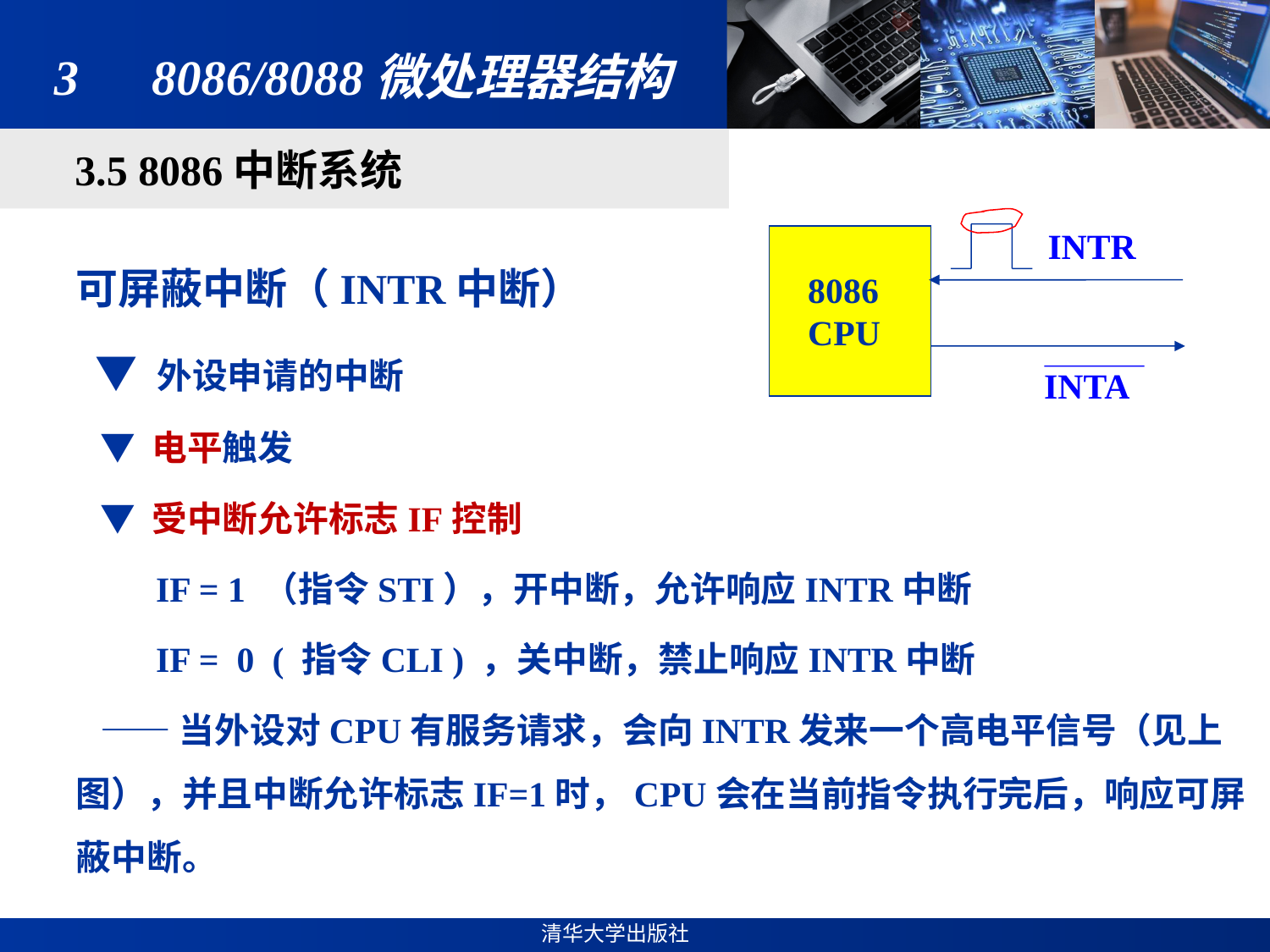

# 3　8086/8088微处理器结构
3.5 8086中断系统

INTR

可屏蔽中断（INTR中断）
  ▼ 外设申请的中断
   ▼ 电平触发
   ▼ 受中断允许标志IF控制
         IF = 1 （指令STI），开中断，允许响应INTR中断
         IF =  0  ( 指令CLI ) ，关中断，禁止响应INTR中断
   ——当外设对CPU有服务请求，会向INTR发来一个高电平信号（见上图），并且中断允许标志IF=1时，CPU会在当前指令执行完后，响应可屏蔽中断。
8086
CPU

INTA